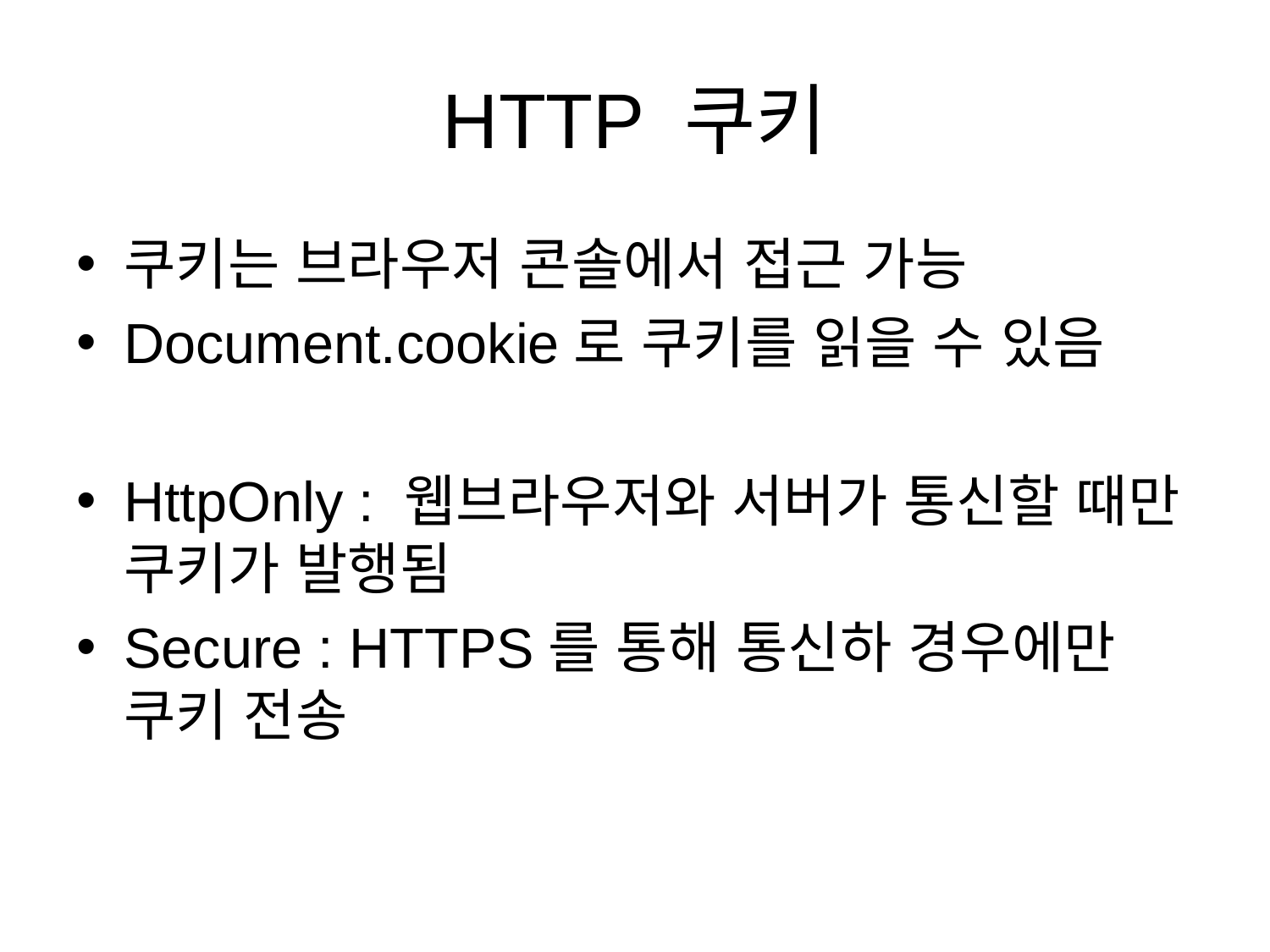

# HTTP 쿠키
쿠키는 브라우저 콘솔에서 접근 가능
Document.cookie로 쿠키를 읽을 수 있음

HttpOnly : 웹브라우저와 서버가 통신할 때만 쿠키가 발행됨
Secure : HTTPS를 통해 통신하 경우에만 쿠키 전송